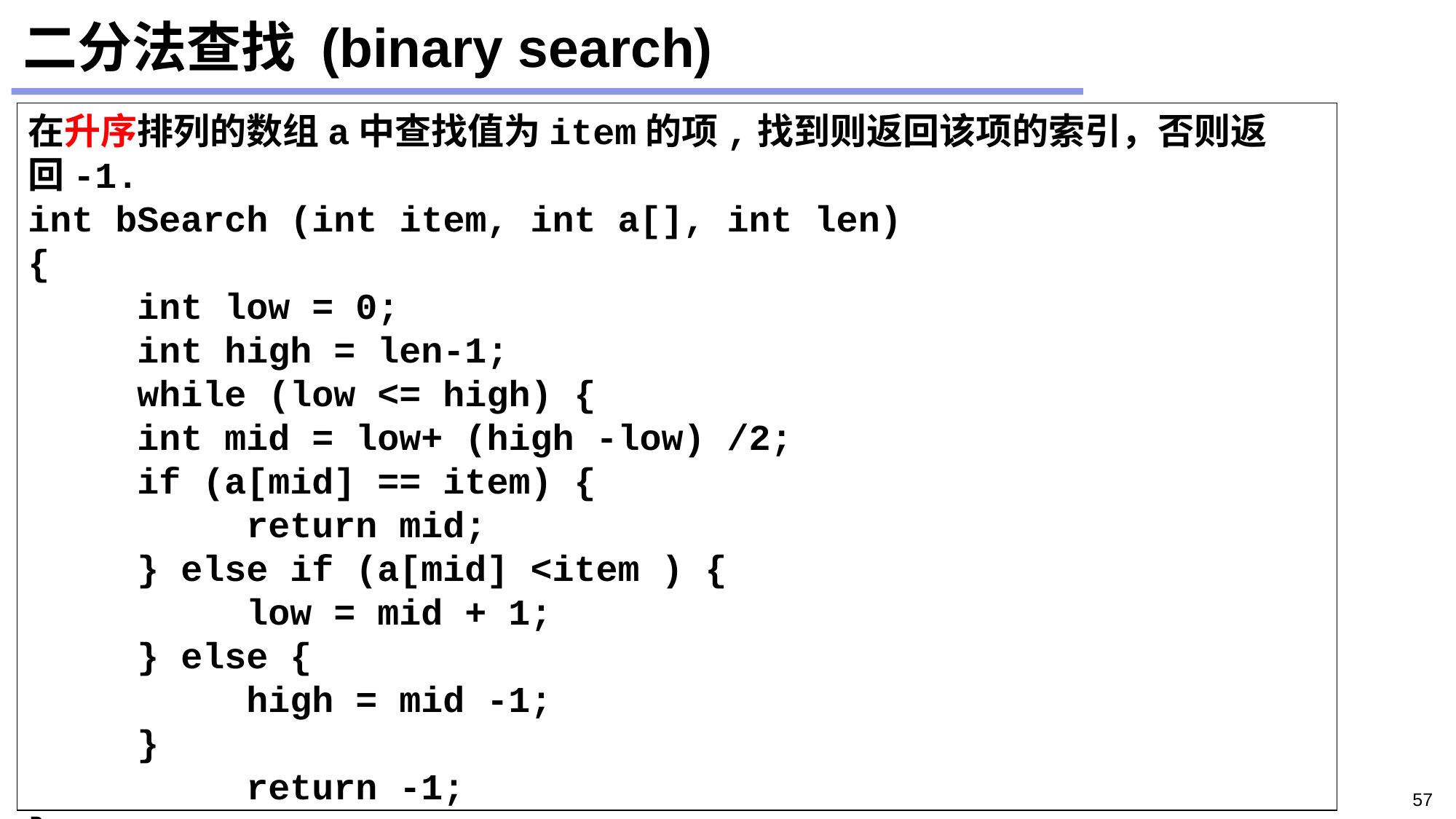

# 二分法查找 (binary search)
在升序排列的数组a中查找值为item的项,找到则返回该项的索引，否则返回-1.
int bSearch (int item, int a[], int len)
{
	int low = 0;
	int high = len-1;
	while (low <= high) {
	int mid = low+ (high -low) /2;
	if (a[mid] == item) {
		return mid;
	} else if (a[mid] <item ) {
		low = mid + 1;
	} else {
		high = mid -1;
	}
		return -1;
}
57